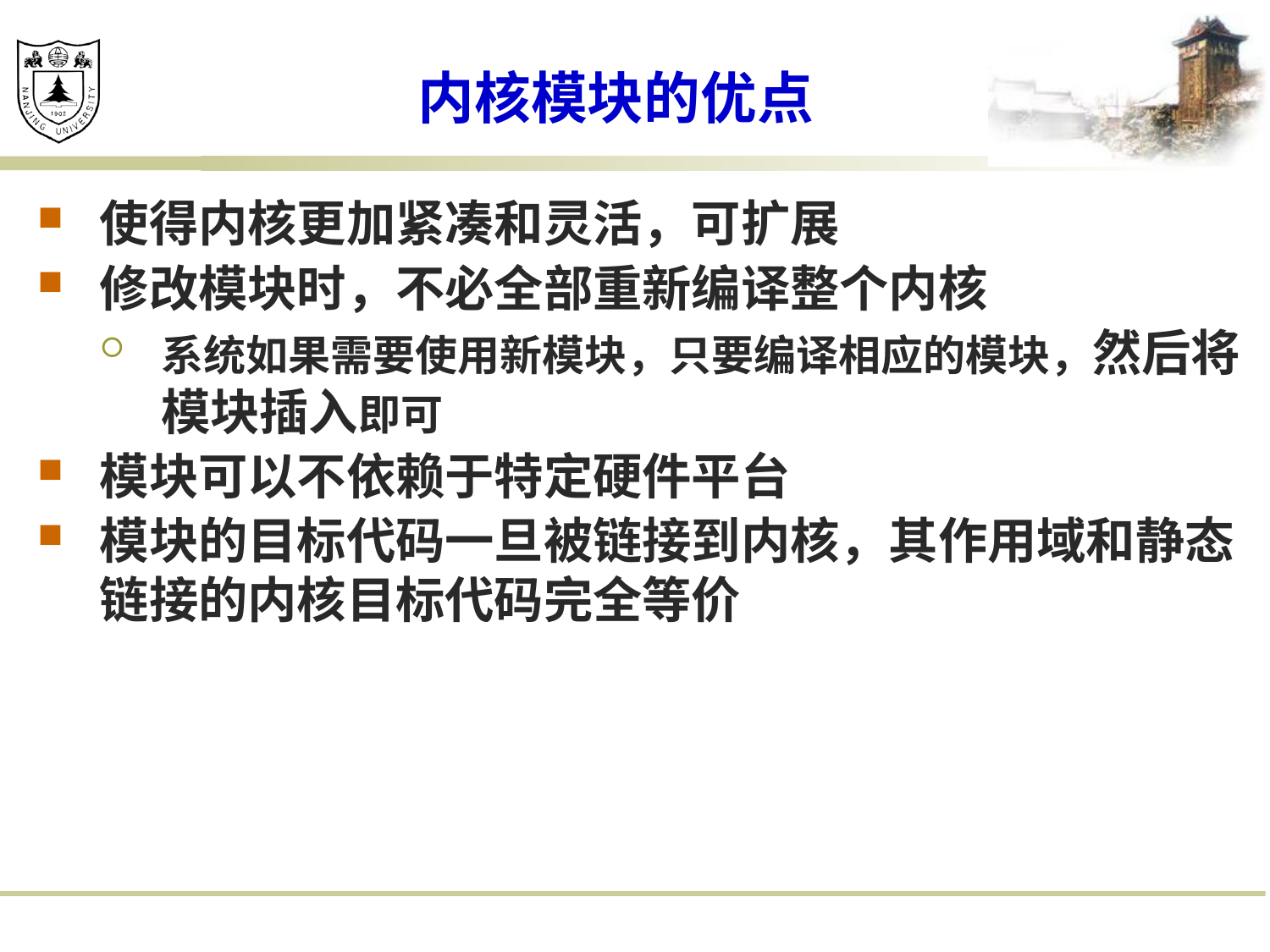

# 内核模块的优点
使得内核更加紧凑和灵活，可扩展
修改模块时，不必全部重新编译整个内核
系统如果需要使用新模块，只要编译相应的模块，然后将模块插入即可
模块可以不依赖于特定硬件平台
模块的目标代码一旦被链接到内核，其作用域和静态链接的内核目标代码完全等价

145